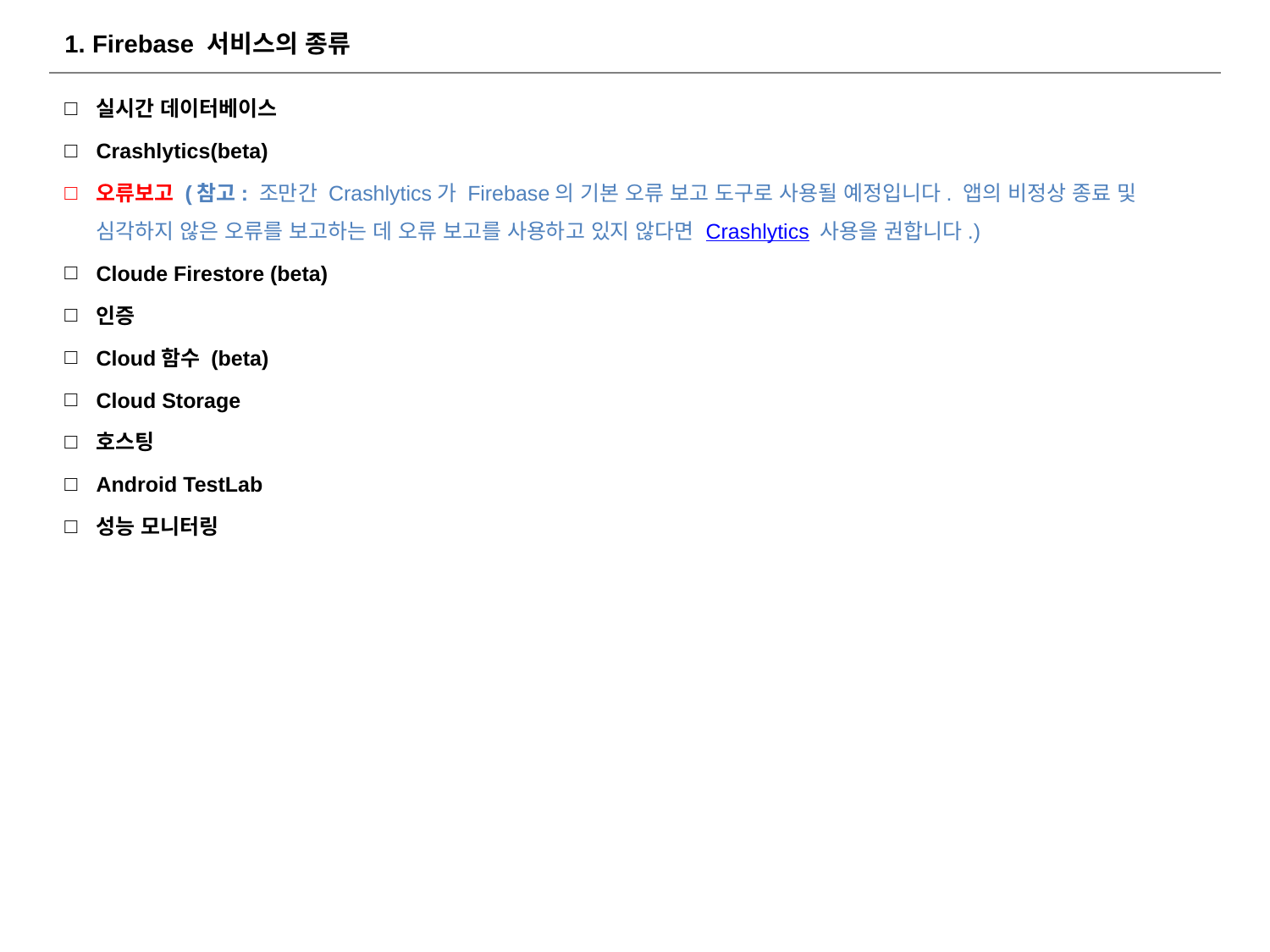

# 1. Firebase 서비스의 종류
실시간 데이터베이스
Crashlytics(beta)
오류보고 (참고: 조만간 Crashlytics가 Firebase의 기본 오류 보고 도구로 사용될 예정입니다. 앱의 비정상 종료 및 심각하지 않은 오류를 보고하는 데 오류 보고를 사용하고 있지 않다면 Crashlytics 사용을 권합니다.)
Cloude Firestore (beta)
인증
Cloud함수 (beta)
Cloud Storage
호스팅
Android TestLab
성능 모니터링